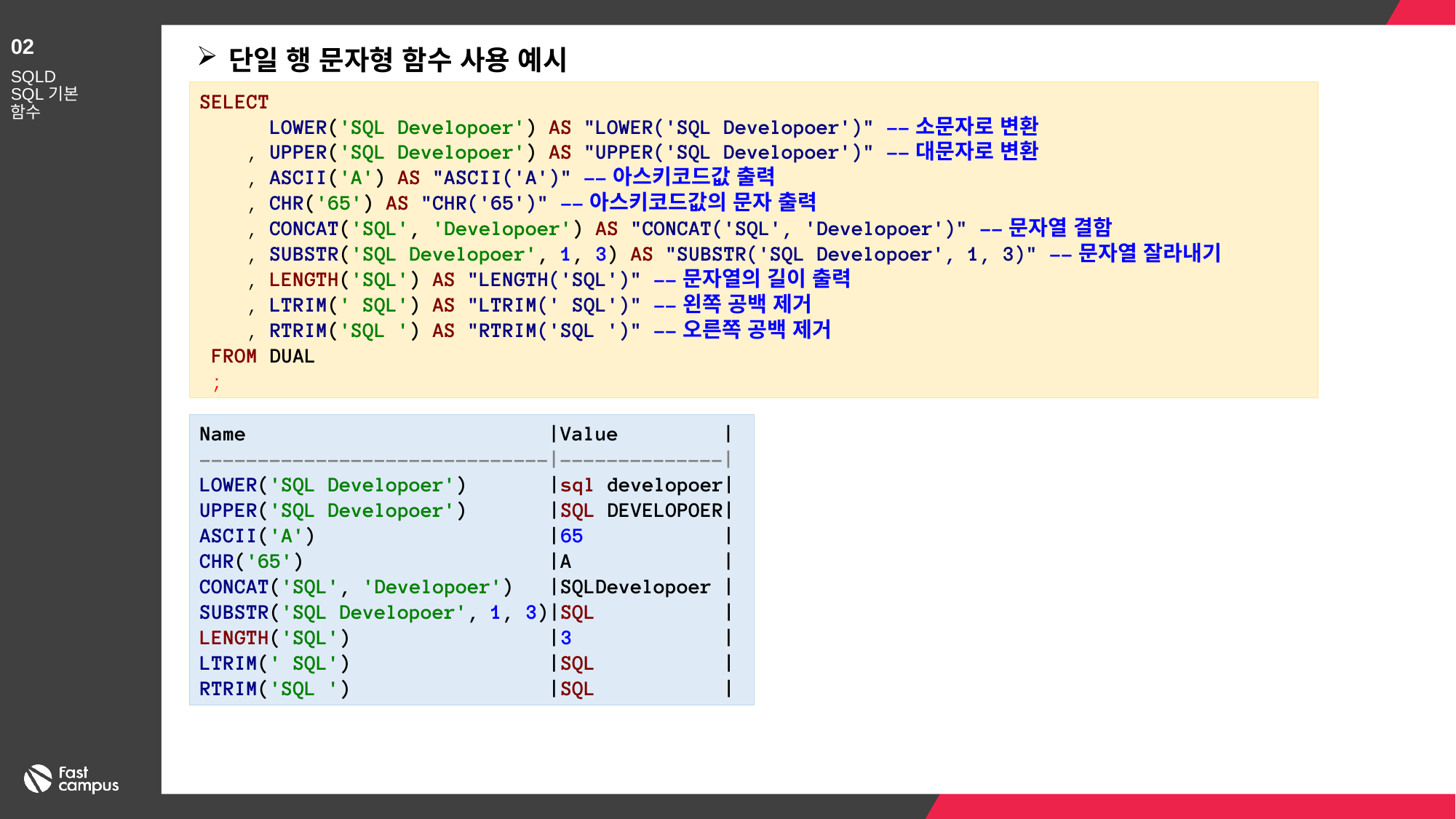

02
단일 행 문자형 함수 사용 예시
SQLD
SQL기본
함수
SELECT
      LOWER('SQL Developoer') AS "LOWER('SQL Developoer')" --소문자로 변환
    , UPPER('SQL Developoer') AS "UPPER('SQL Developoer')" --대문자로 변환
    , ASCII('A') AS "ASCII('A')" --아스키코드값 출력
    , CHR('65') AS "CHR('65')" --아스키코드값의 문자 출력
    , CONCAT('SQL', 'Developoer') AS "CONCAT('SQL', 'Developoer')" --문자열 결함
    , SUBSTR('SQL Developoer', 1, 3) AS "SUBSTR('SQL Developoer', 1, 3)" --문자열 잘라내기
    , LENGTH('SQL') AS "LENGTH('SQL')" --문자열의 길이 출력
    , LTRIM(' SQL') AS "LTRIM(' SQL')" --왼쪽 공백 제거
    , RTRIM('SQL ') AS "RTRIM('SQL ')" --오른쪽 공백 제거
 FROM DUAL
 ;
Name                          |Value         |
------------------------------|--------------|
LOWER('SQL Developoer')       |sql developoer|
UPPER('SQL Developoer')       |SQL DEVELOPOER|
ASCII('A')                    |65            |
CHR('65')                     |A             |
CONCAT('SQL', 'Developoer')   |SQLDevelopoer |
SUBSTR('SQL Developoer', 1, 3)|SQL           |
LENGTH('SQL')                 |3             |
LTRIM(' SQL')                 |SQL           |
RTRIM('SQL ')                 |SQL           |